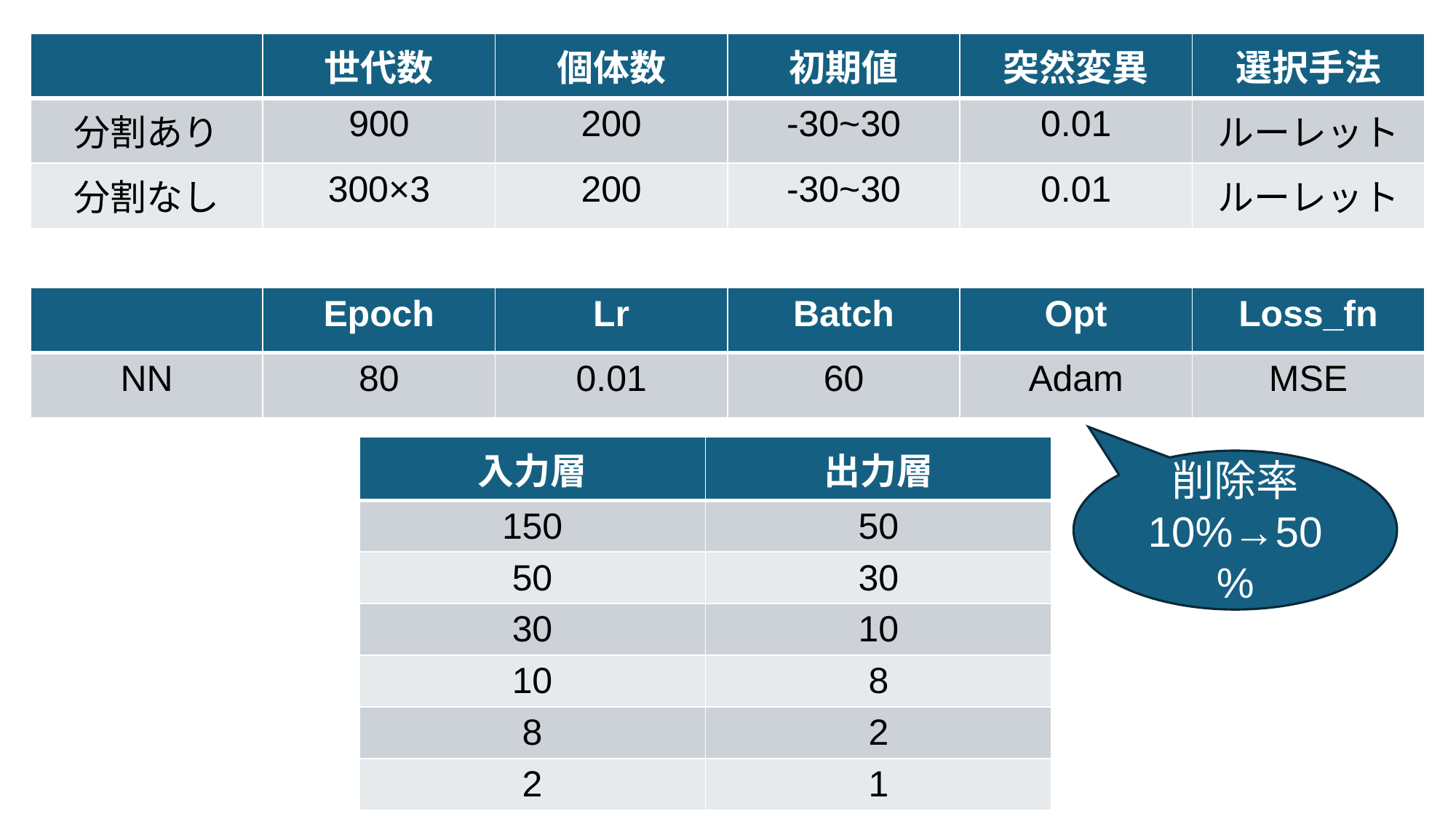

|  | 世代数 | 個体数 | 初期値 | 突然変異 | 選択手法 |
| --- | --- | --- | --- | --- | --- |
| 分割あり | 900 | 200 | -30~30 | 0.01 | ルーレット |
| 分割なし | 300×3 | 200 | -30~30 | 0.01 | ルーレット |
|  | Epoch | Lr | Batch | Opt | Loss\_fn |
| --- | --- | --- | --- | --- | --- |
| NN | 80 | 0.01 | 60 | Adam | MSE |
| 入力層 | 出力層 |
| --- | --- |
| 150 | 50 |
| 50 | 30 |
| 30 | 10 |
| 10 | 8 |
| 8 | 2 |
| 2 | 1 |
削除率
10%→50%